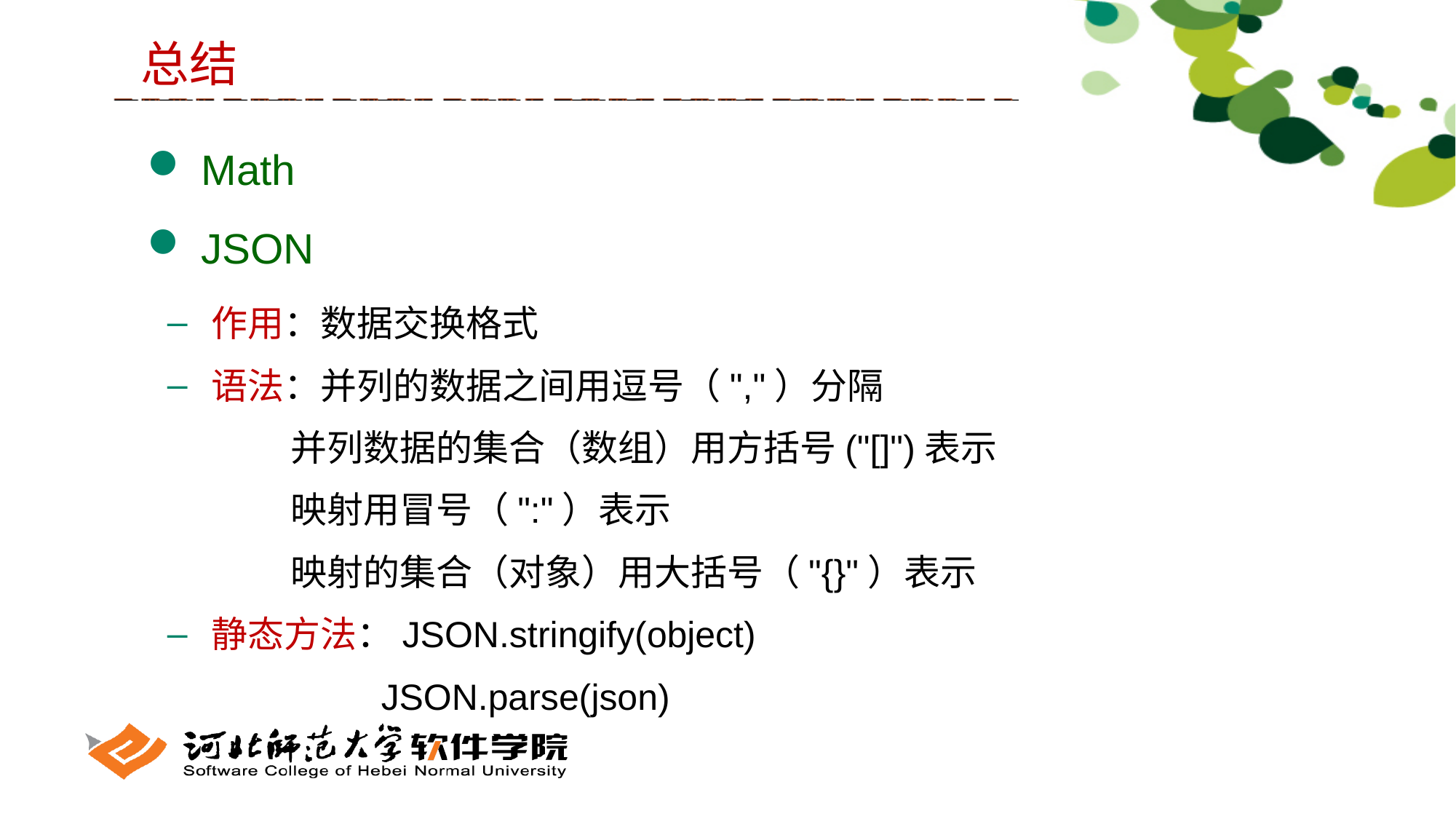

总结
 Math
 JSON
 作用：数据交换格式
 语法：并列的数据之间用逗号（","）分隔
              并列数据的集合（数组）用方括号("[]")表示
              映射用冒号（":"）表示
              映射的集合（对象）用大括号（"{}"）表示
 静态方法：JSON.stringify(object)
                     JSON.parse(json)